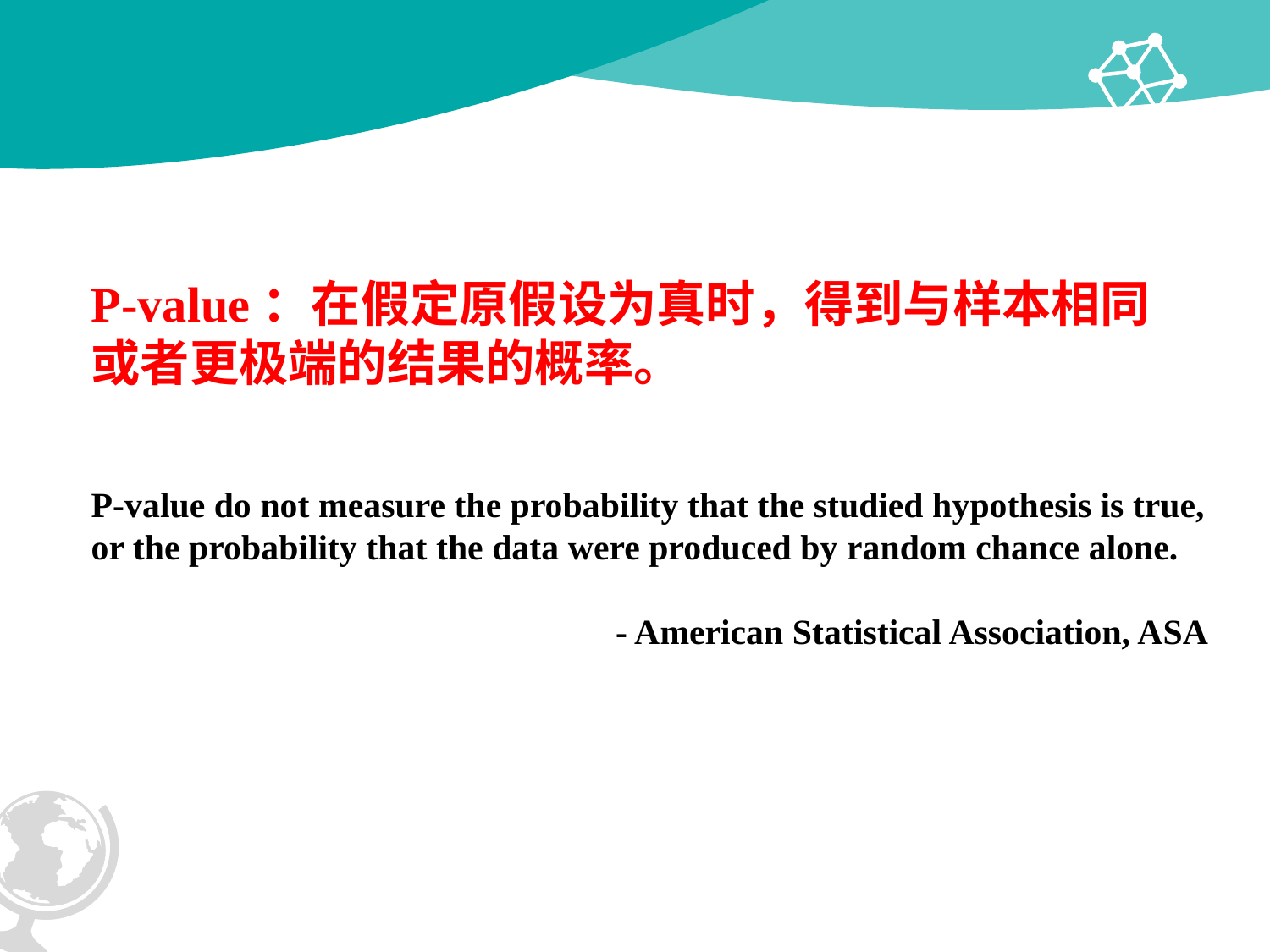

P-value：在假定原假设为真时，得到与样本相同或者更极端的结果的概率。
P-value do not measure the probability that the studied hypothesis is true, or the probability that the data were produced by random chance alone.

- American Statistical Association, ASA